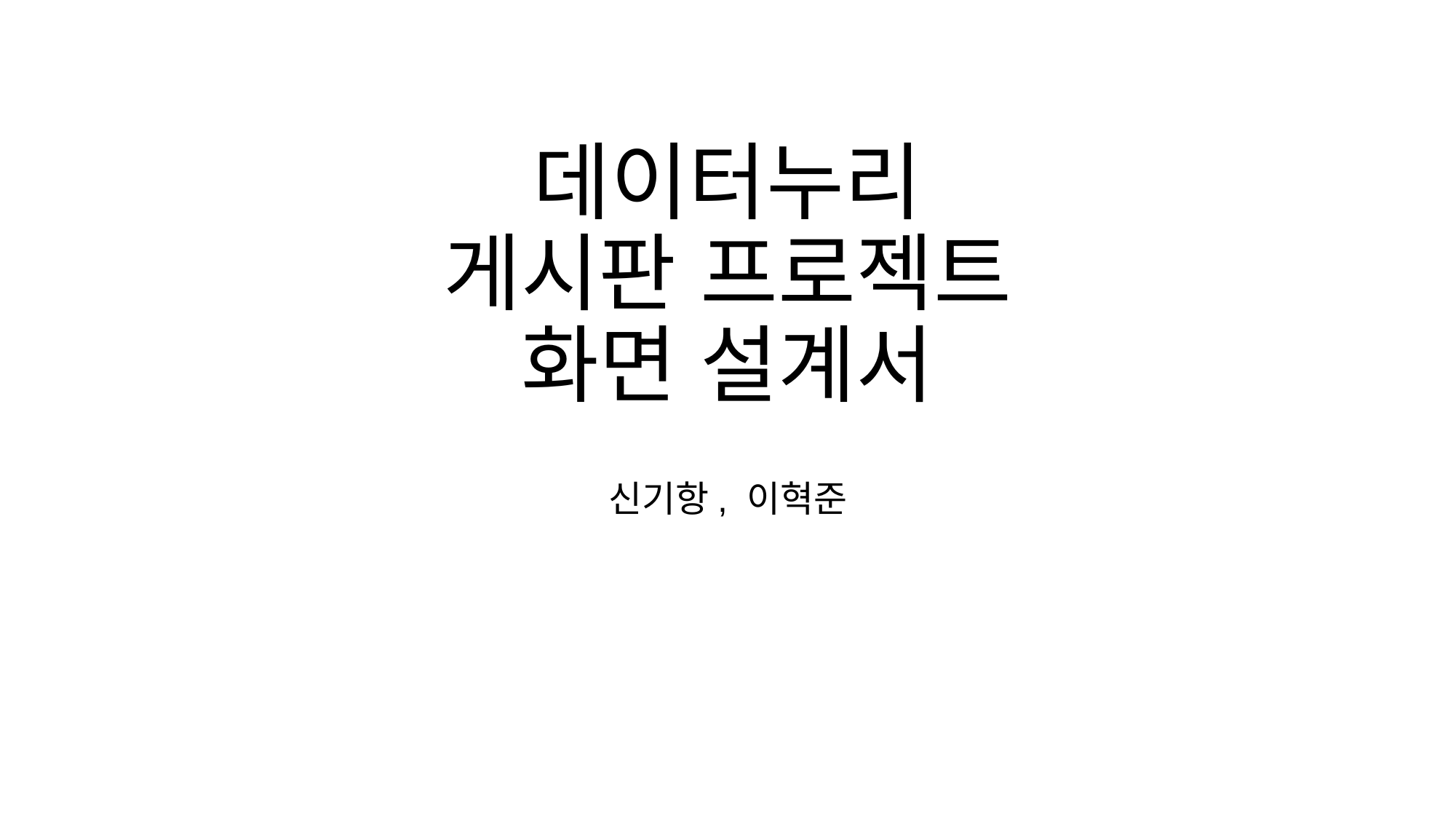

# 데이터누리 게시판 프로젝트 화면 설계서
신기항, 이혁준